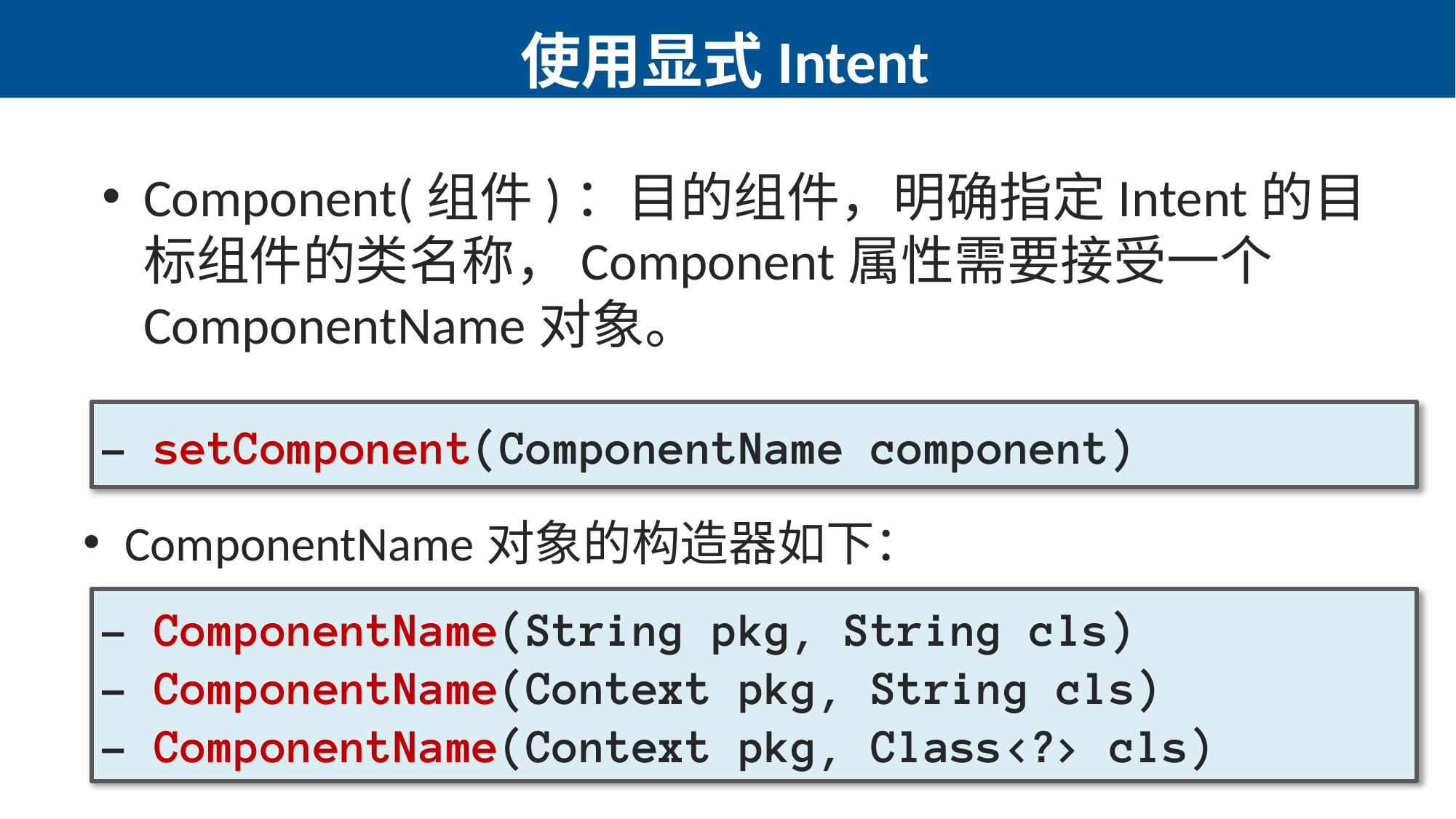

# 使用显式Intent
Component(组件)：目的组件，明确指定Intent的目标组件的类名称，Component属性需要接受一个ComponentName对象。
- setComponent(ComponentName component)
ComponentName对象的构造器如下：
- ComponentName(String pkg, String cls)
- ComponentName(Context pkg, String cls)
- ComponentName(Context pkg, Class<?> cls)